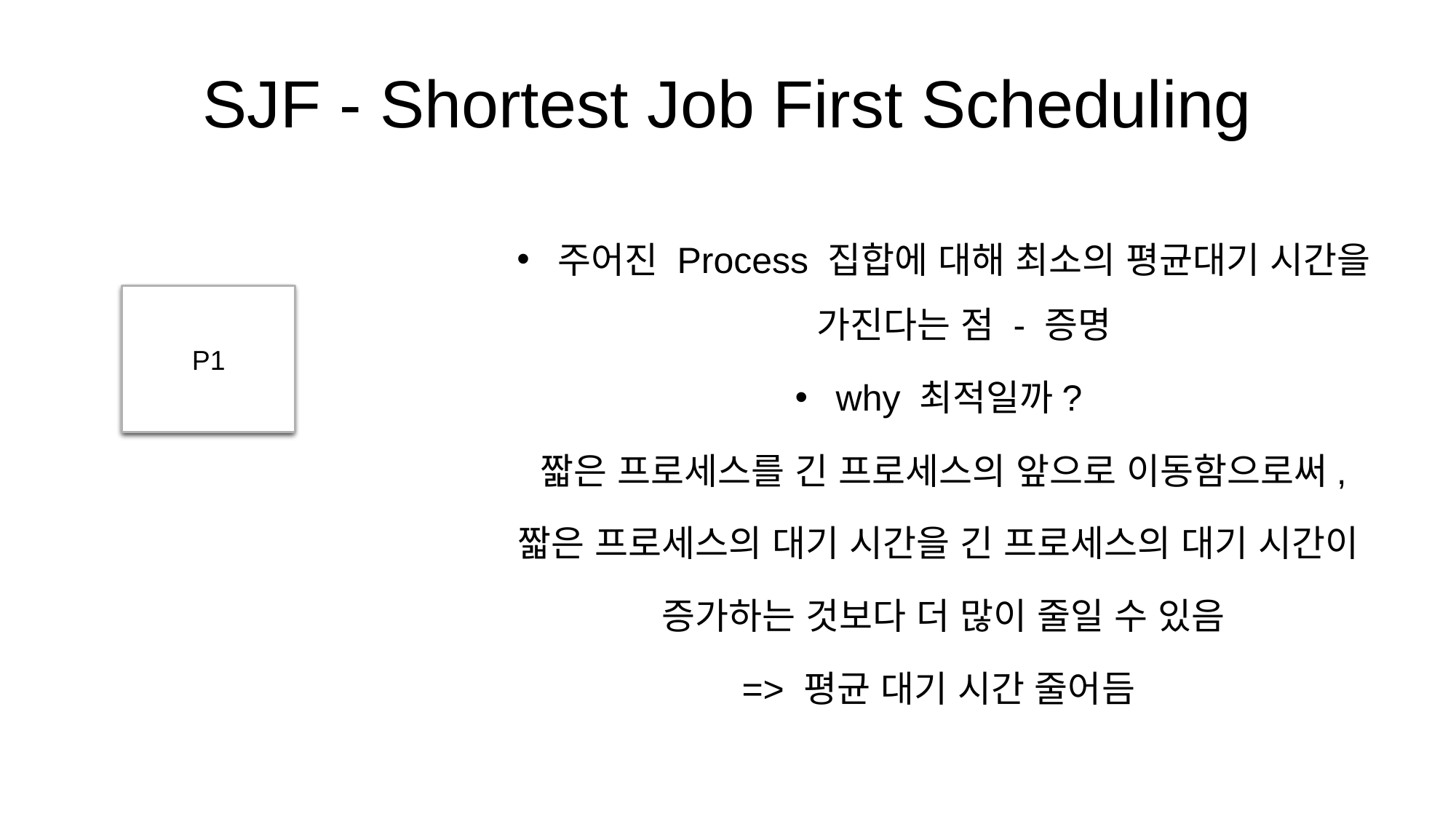

# SJF - Shortest Job First Scheduling
주어진 Process 집합에 대해 최소의 평균대기 시간을 가진다는 점 - 증명
why 최적일까?
짧은 프로세스를 긴 프로세스의 앞으로 이동함으로써,
짧은 프로세스의 대기 시간을 긴 프로세스의 대기 시간이
증가하는 것보다 더 많이 줄일 수 있음
=> 평균 대기 시간 줄어듬

P1